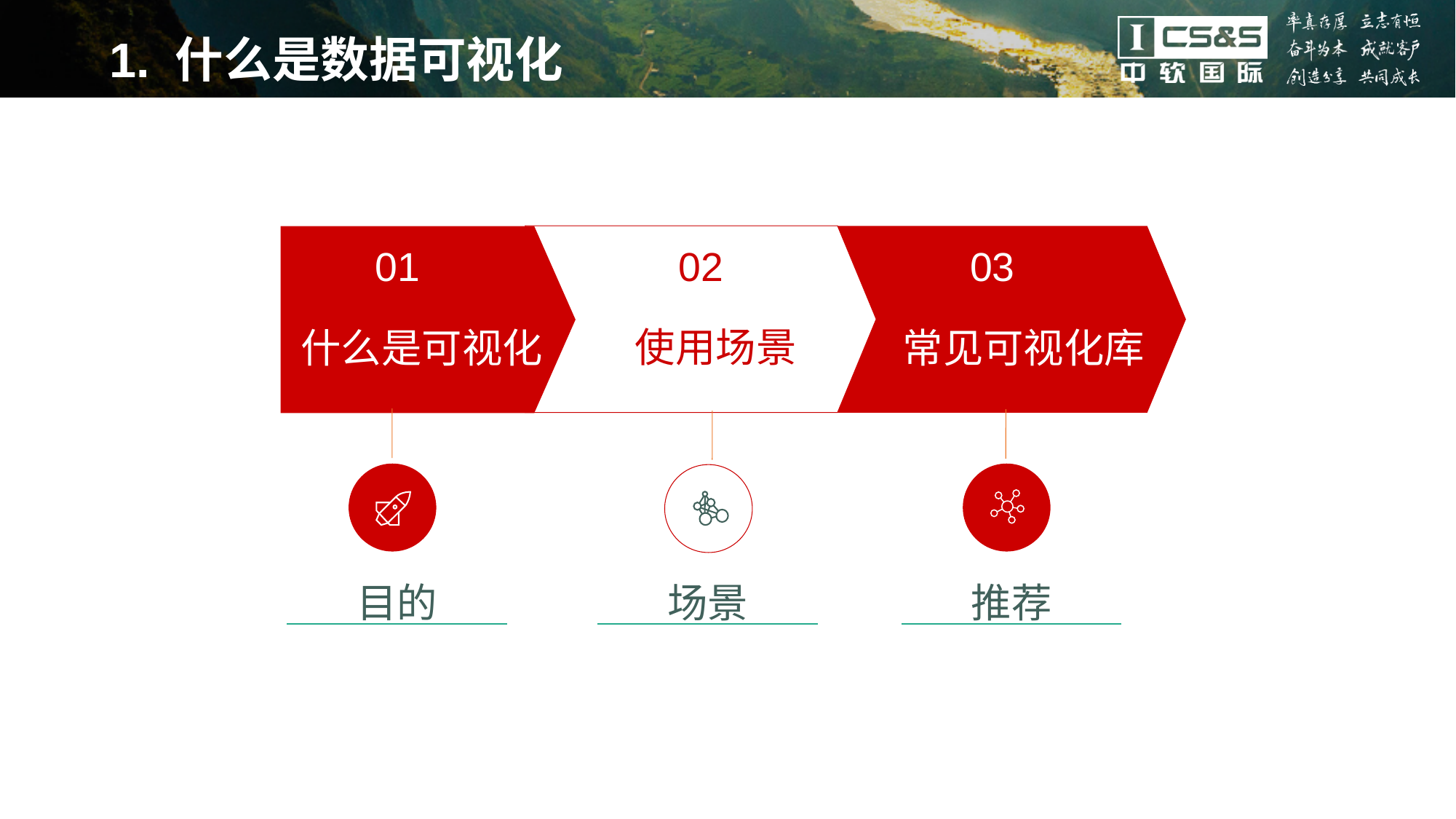

1. 什么是数据可视化

组件更新机制
02
使用场景

01
什么是可视化
03
常见可视化库
掌握程度：理解

目的

场景

推荐